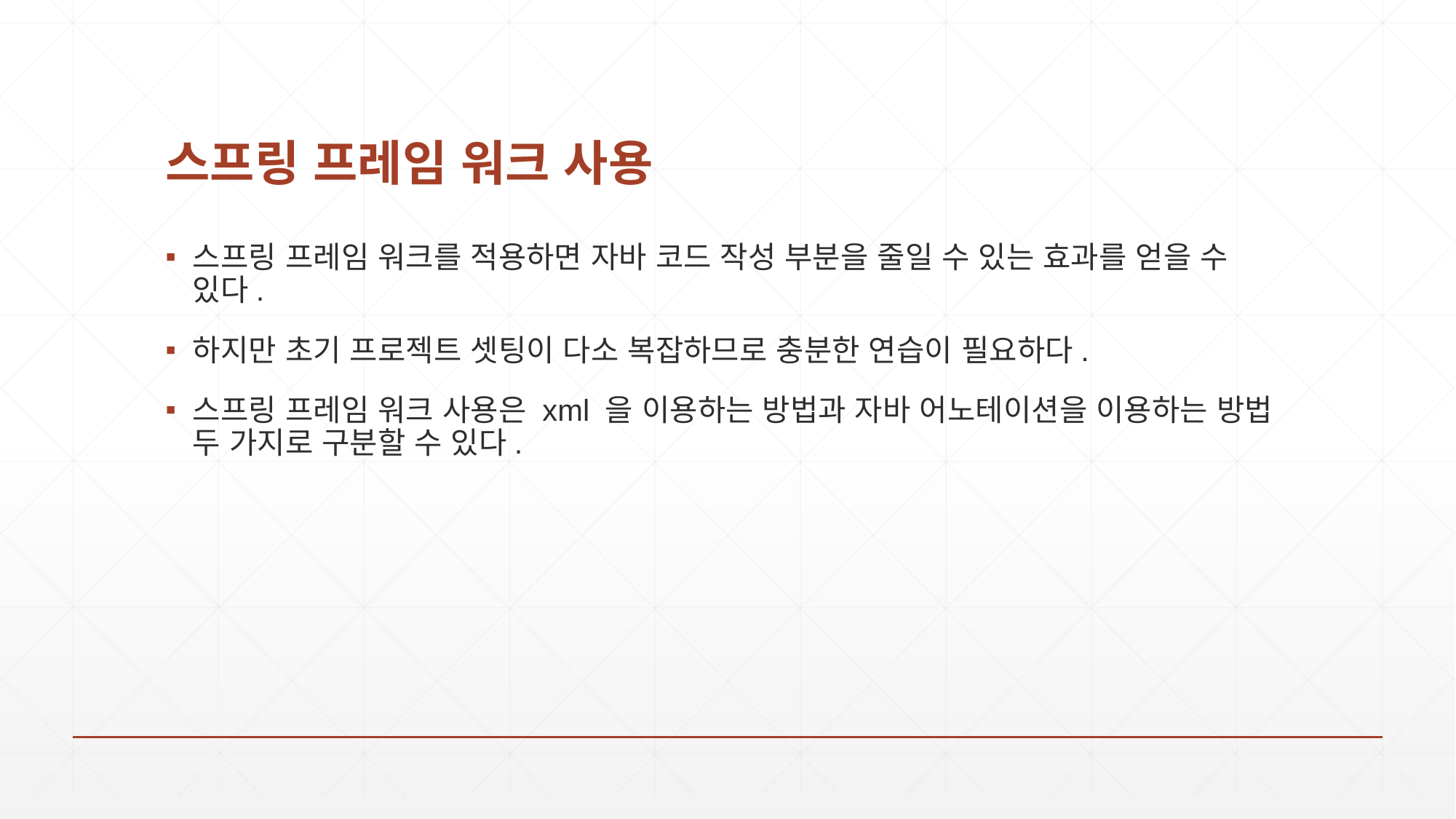

# 스프링 프레임 워크 사용
스프링 프레임 워크를 적용하면 자바 코드 작성 부분을 줄일 수 있는 효과를 얻을 수 있다.
하지만 초기 프로젝트 셋팅이 다소 복잡하므로 충분한 연습이 필요하다.
스프링 프레임 워크 사용은 xml 을 이용하는 방법과 자바 어노테이션을 이용하는 방법 두 가지로 구분할 수 있다.